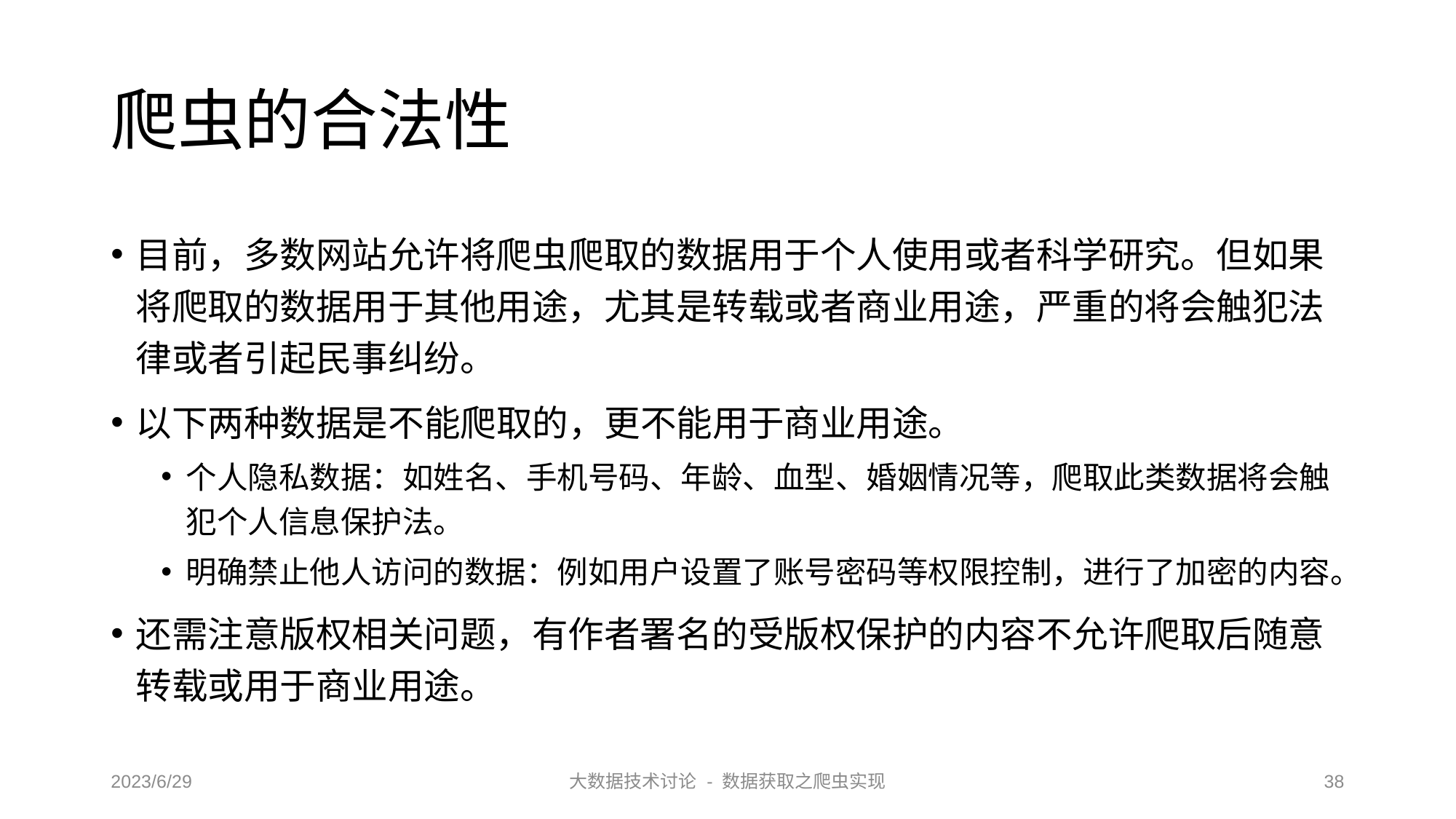

# 爬虫的合法性
目前，多数网站允许将爬虫爬取的数据用于个人使用或者科学研究。但如果将爬取的数据用于其他用途，尤其是转载或者商业用途，严重的将会触犯法律或者引起民事纠纷。
以下两种数据是不能爬取的，更不能用于商业用途。
个人隐私数据：如姓名、手机号码、年龄、血型、婚姻情况等，爬取此类数据将会触犯个人信息保护法。
明确禁止他人访问的数据：例如用户设置了账号密码等权限控制，进行了加密的内容。
还需注意版权相关问题，有作者署名的受版权保护的内容不允许爬取后随意转载或用于商业用途。

2023/6/29
大数据技术讨论 - 数据获取之爬虫实现
38